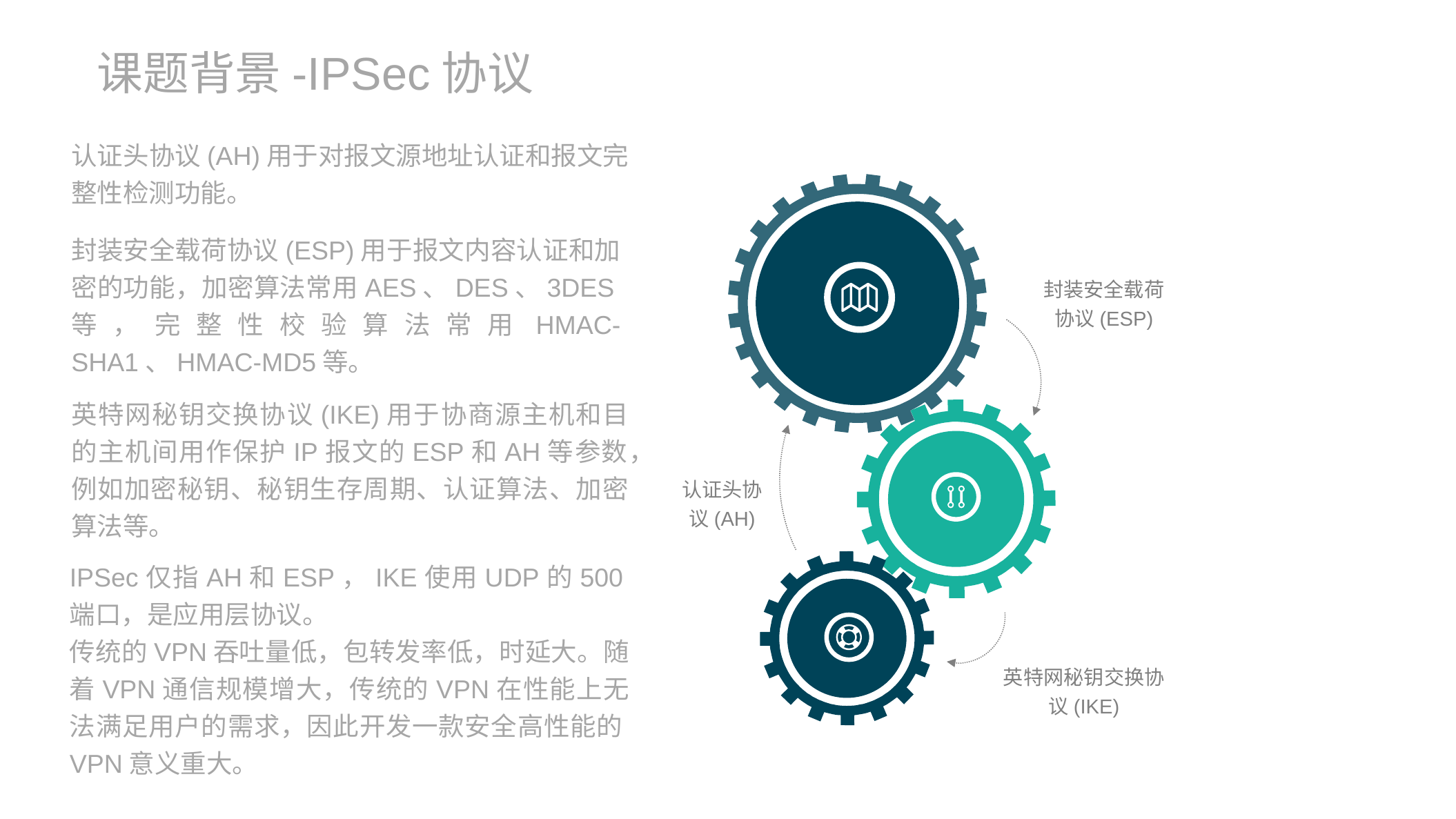

课题背景-IPSec协议
认证头协议(AH)用于对报文源地址认证和报文完整性检测功能。
封装安全载荷协议(ESP)用于报文内容认证和加密的功能，加密算法常用AES、DES、3DES等，完整性校验算法常用HMAC-SHA1、HMAC-MD5等。

封装安全载荷协议(ESP)
英特网秘钥交换协议(IKE)用于协商源主机和目的主机间用作保护IP报文的ESP和AH等参数，例如加密秘钥、秘钥生存周期、认证算法、加密算法等。
认证头协议(AH)

IPSec仅指AH和ESP，IKE使用UDP的500端口，是应用层协议。
传统的VPN吞吐量低，包转发率低，时延大。随着VPN通信规模增大，传统的VPN在性能上无法满足用户的需求，因此开发一款安全高性能的VPN意义重大。

英特网秘钥交换协议(IKE)